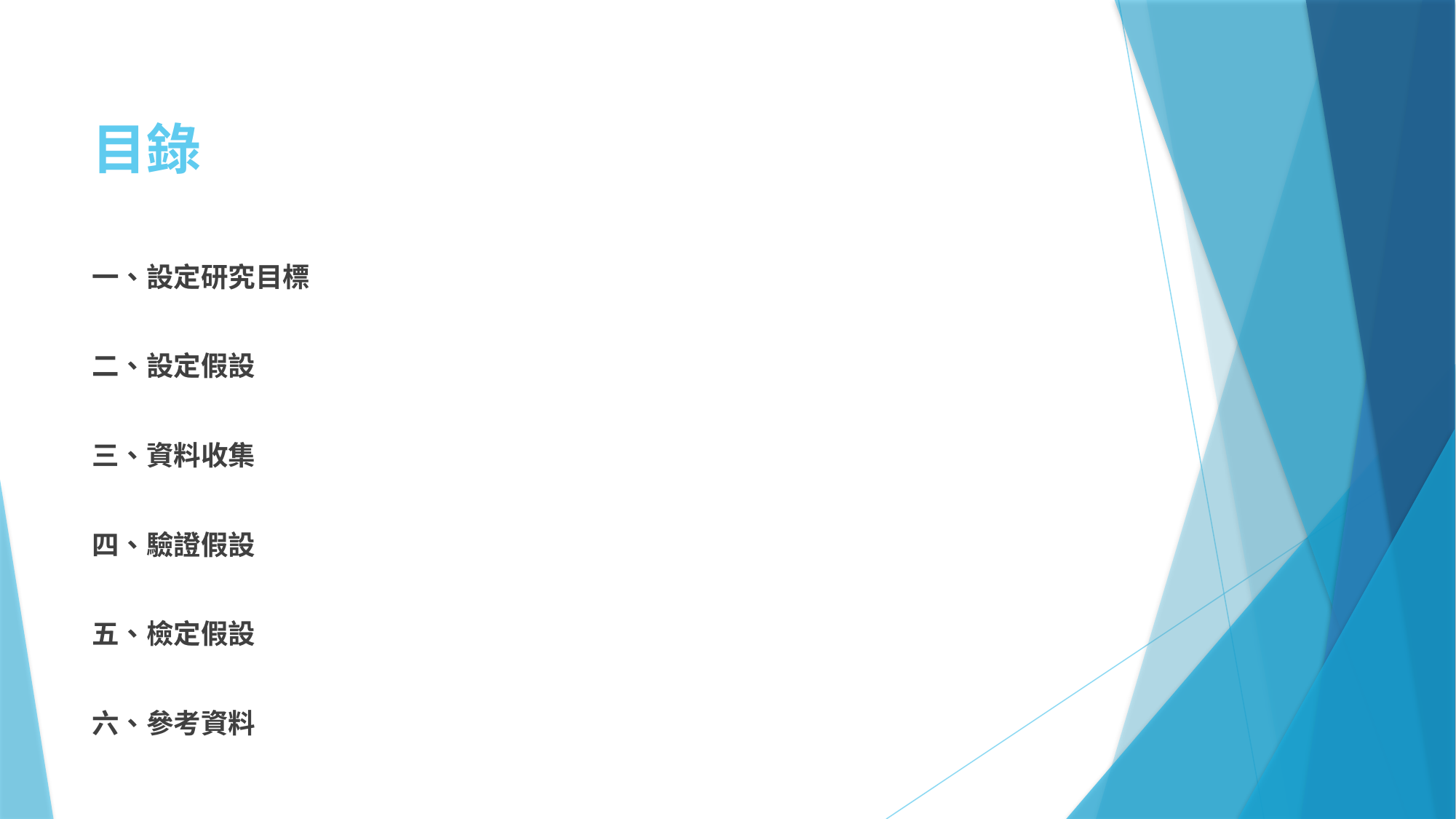

# 目錄
一、設定研究目標

二、設定假設

三、資料收集

四、驗證假設

五、檢定假設

六、參考資料